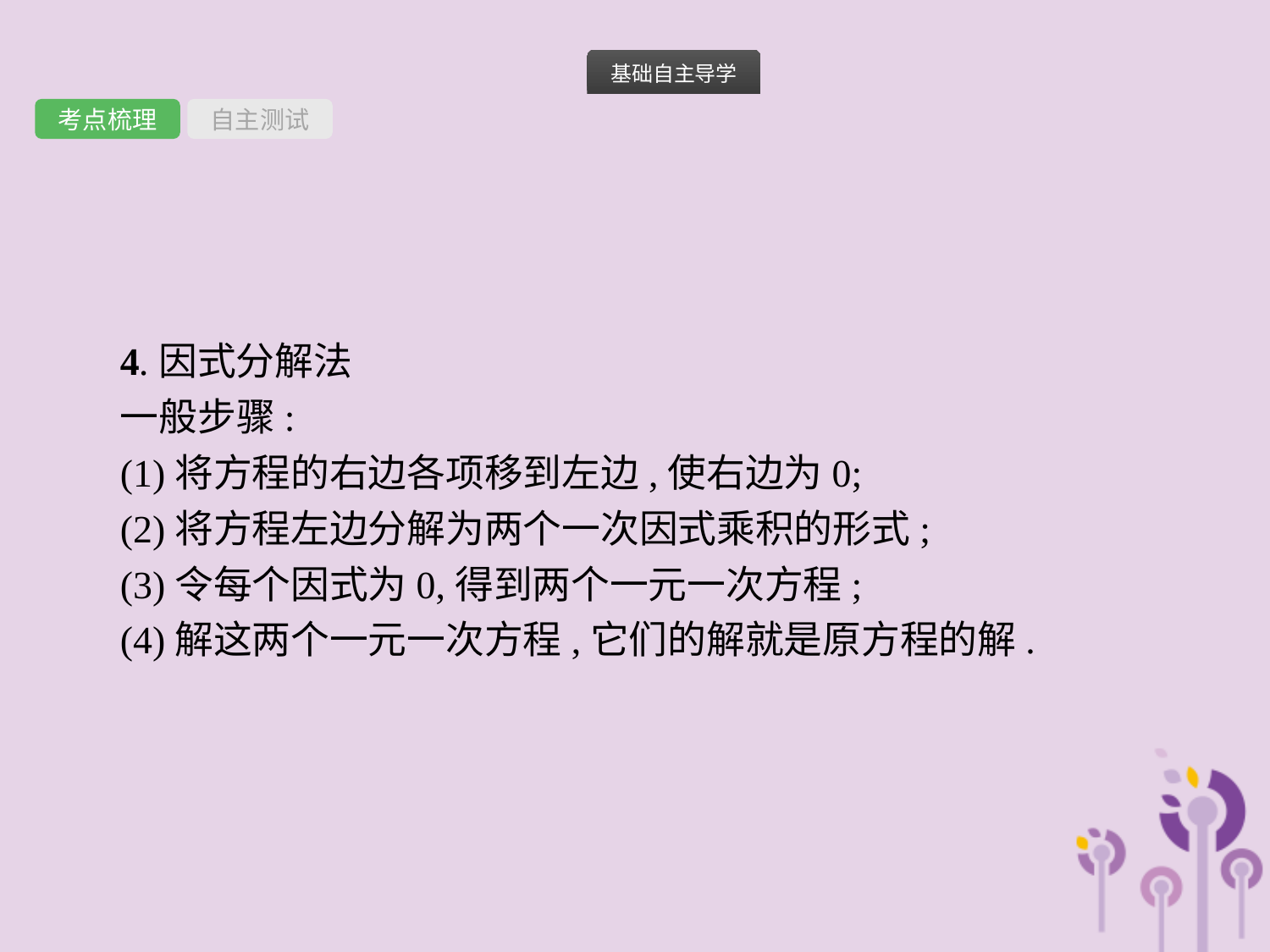

考点梳理
自主测试
4.因式分解法
一般步骤:
(1)将方程的右边各项移到左边,使右边为0;
(2)将方程左边分解为两个一次因式乘积的形式;
(3)令每个因式为0,得到两个一元一次方程;
(4)解这两个一元一次方程,它们的解就是原方程的解.